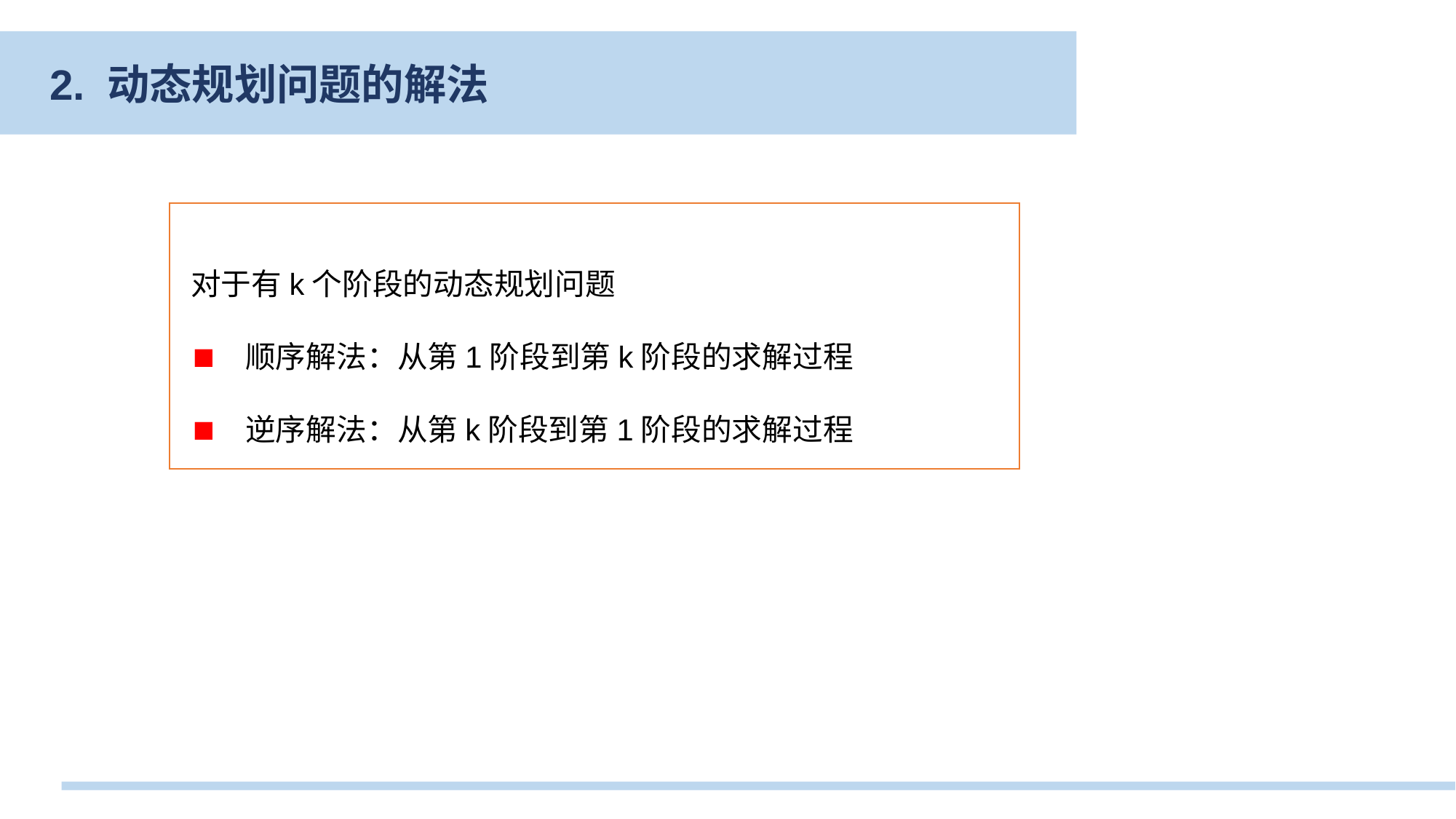

2. 动态规划问题的解法
对于有k个阶段的动态规划问题
顺序解法：从第1阶段到第k阶段的求解过程
逆序解法：从第k阶段到第1阶段的求解过程